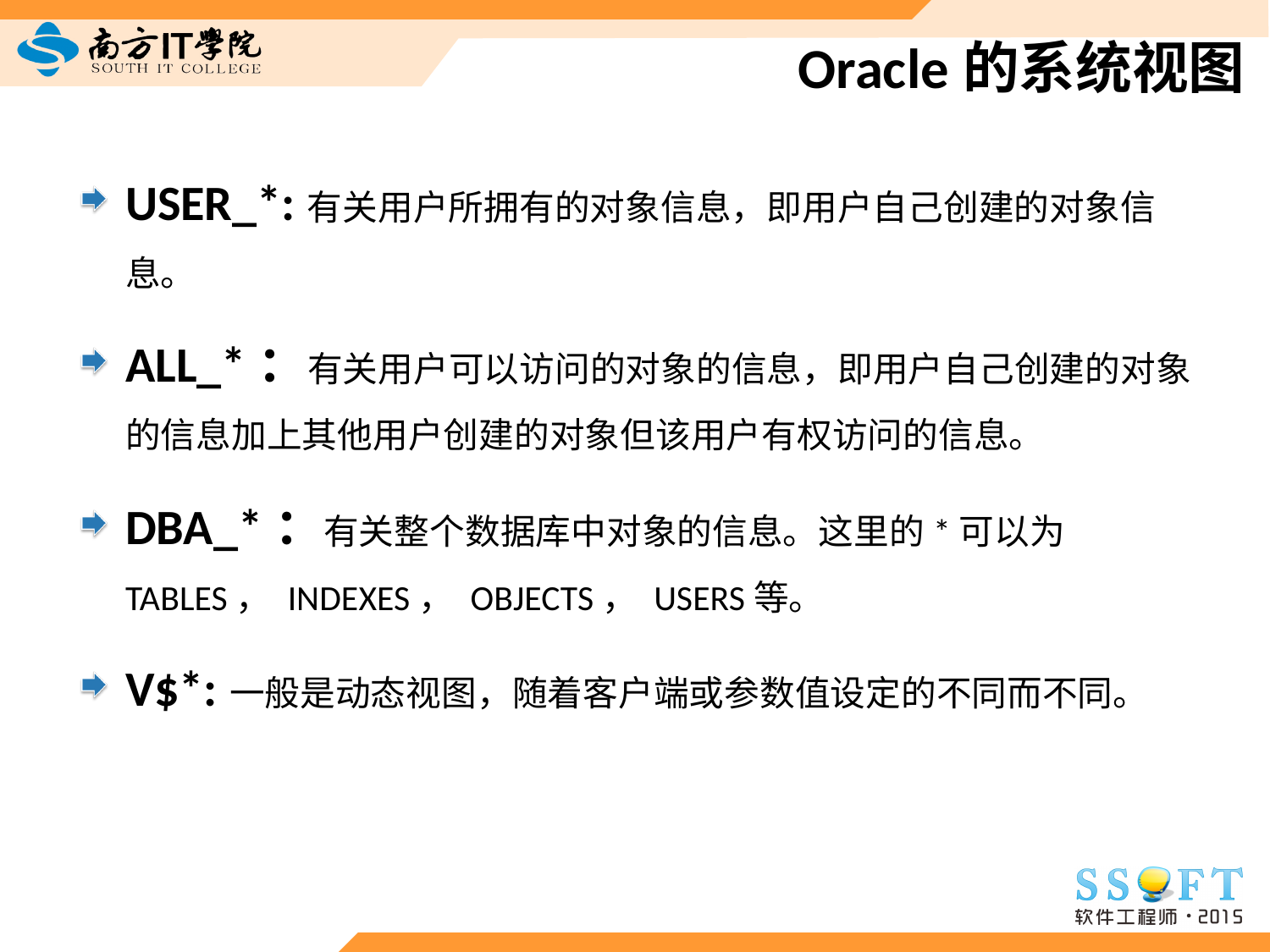

# Oracle的系统视图
USER_*:有关用户所拥有的对象信息，即用户自己创建的对象信息。
ALL_*：有关用户可以访问的对象的信息，即用户自己创建的对象的信息加上其他用户创建的对象但该用户有权访问的信息。
DBA_*：有关整个数据库中对象的信息。这里的*可以为TABLES， INDEXES， OBJECTS， USERS等。
V$*:一般是动态视图，随着客户端或参数值设定的不同而不同。